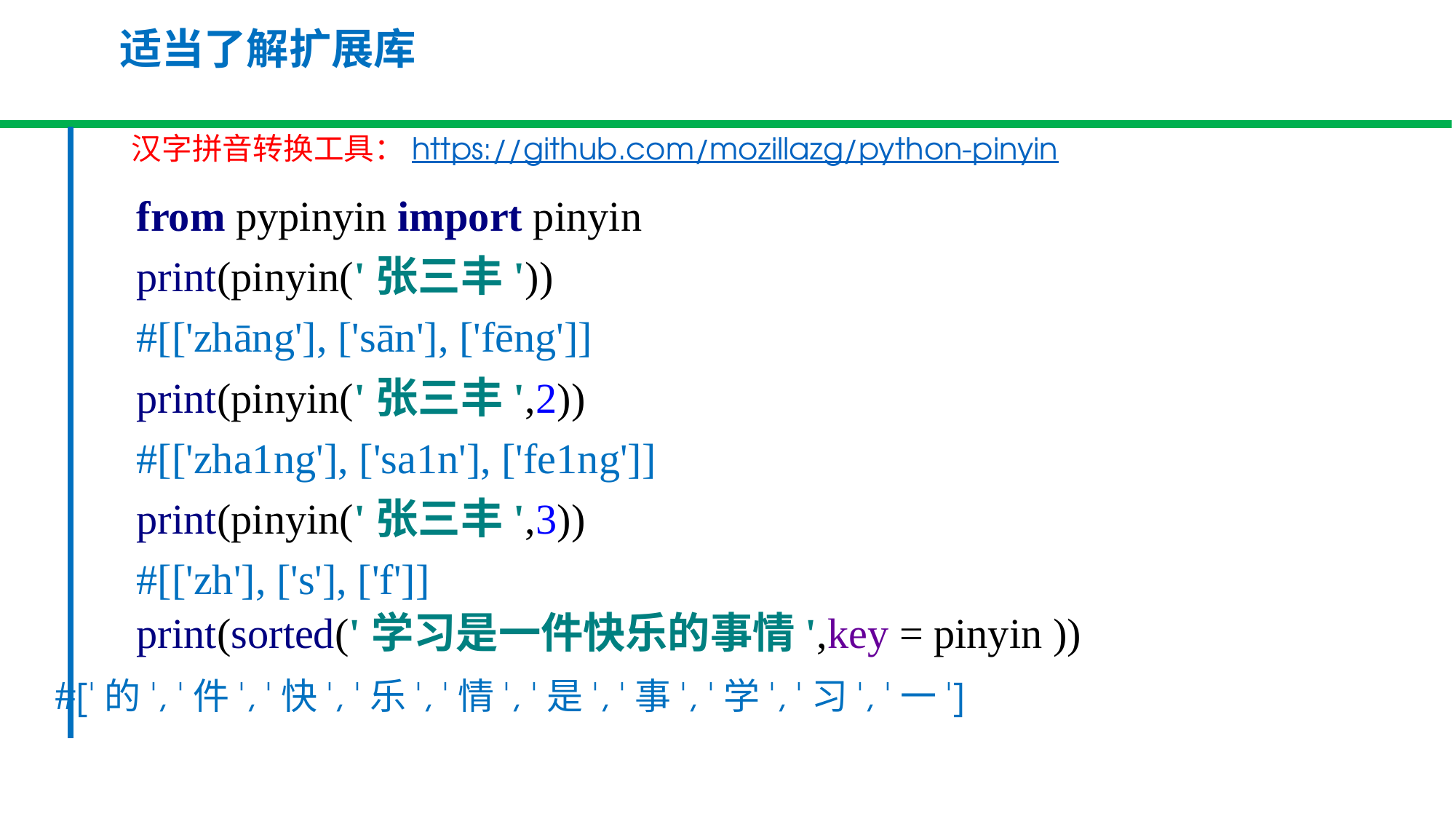

适当了解扩展库
汉字拼音转换工具：https://github.com/mozillazg/python-pinyin
from pypinyin import pinyin
print(pinyin('张三丰'))
#[['zhāng'], ['sān'], ['fēng']]
print(pinyin('张三丰',2))
#[['zha1ng'], ['sa1n'], ['fe1ng']]
print(pinyin('张三丰',3))
#[['zh'], ['s'], ['f']]
print(sorted('学习是一件快乐的事情',key = pinyin ))

#['的', '件', '快', '乐', '情', '是', '事', '学', '习', '一']